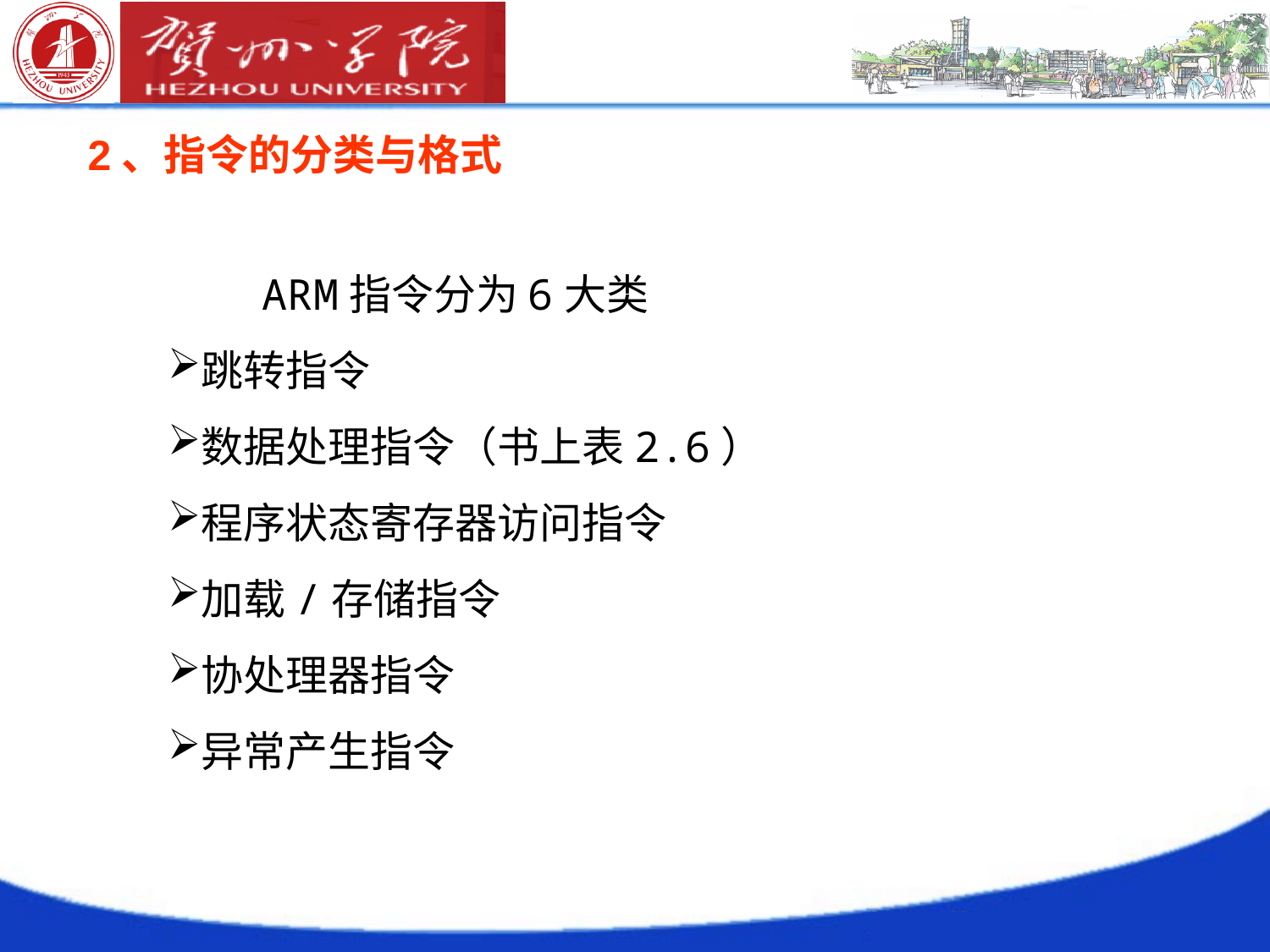

2、指令的分类与格式
　　ARM指令分为6大类
跳转指令
数据处理指令（书上表2.6）
程序状态寄存器访问指令
加载/存储指令
协处理器指令
异常产生指令
# */94